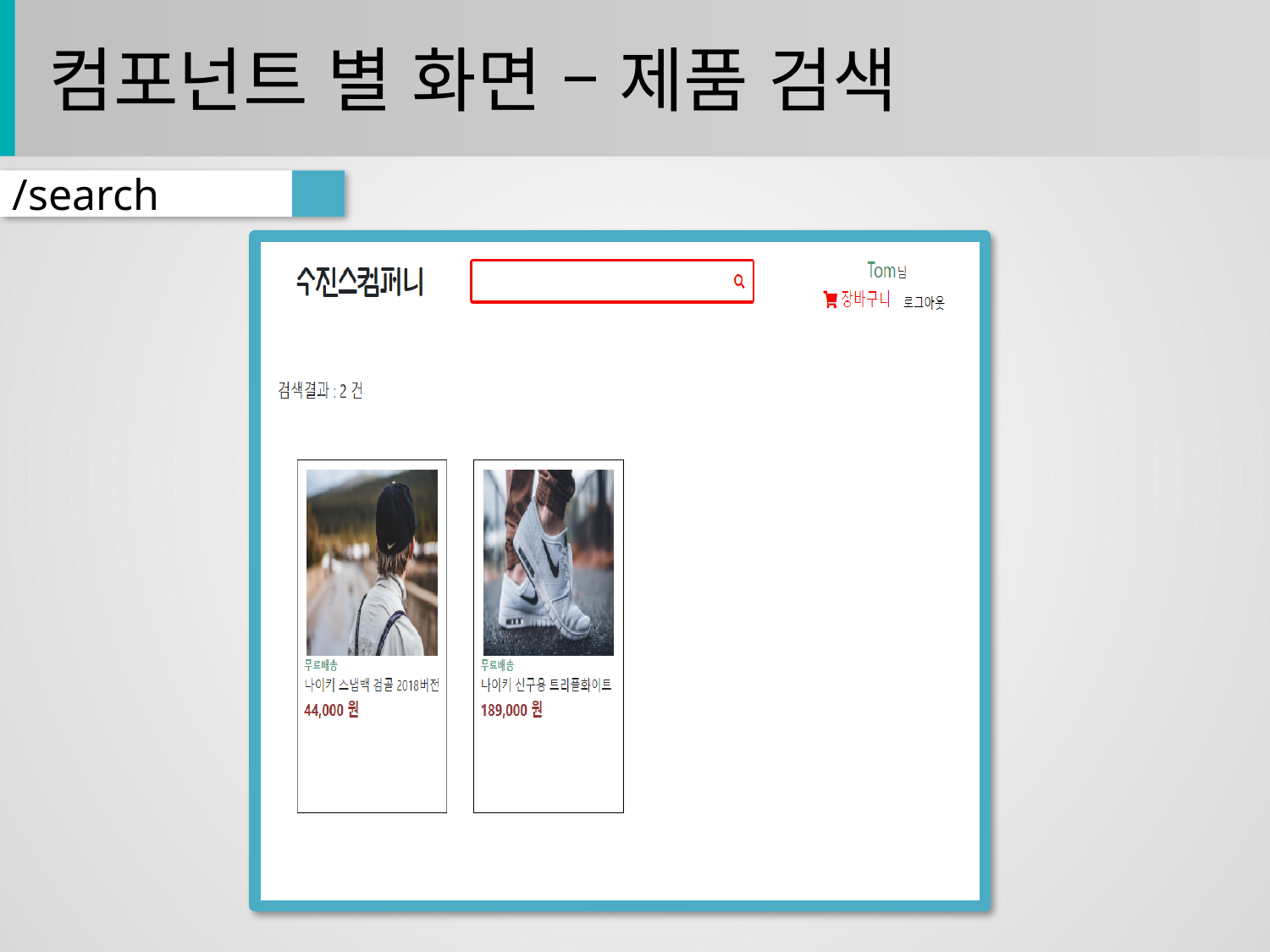

컴포넌트 별 화면 – 제품 검색

/search